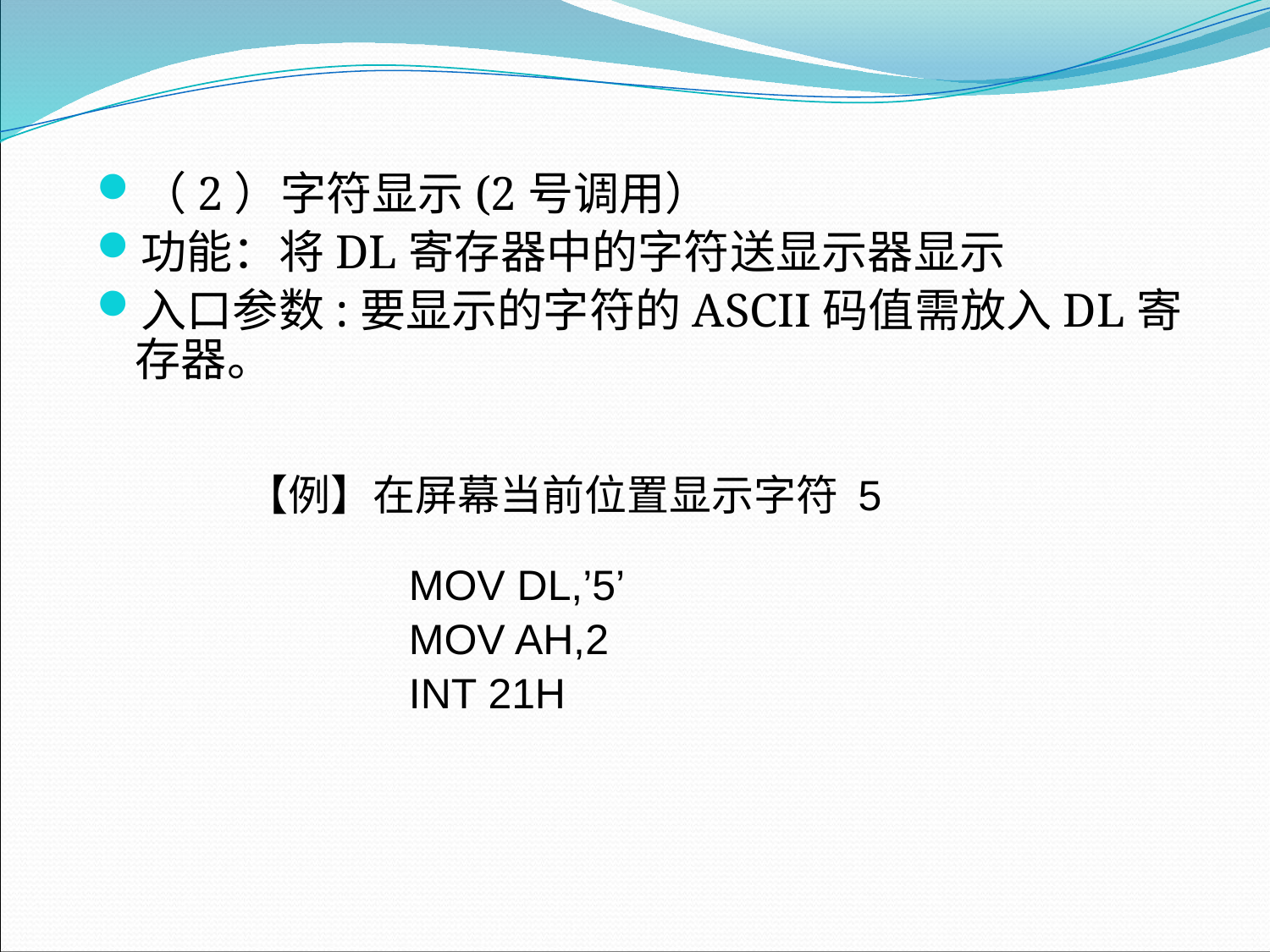

（2）字符显示(2号调用）
功能：将DL寄存器中的字符送显示器显示
入口参数:要显示的字符的ASCII码值需放入DL寄存器。

【例】在屏幕当前位置显示字符 5

MOV DL,’5’
MOV AH,2
INT 21H